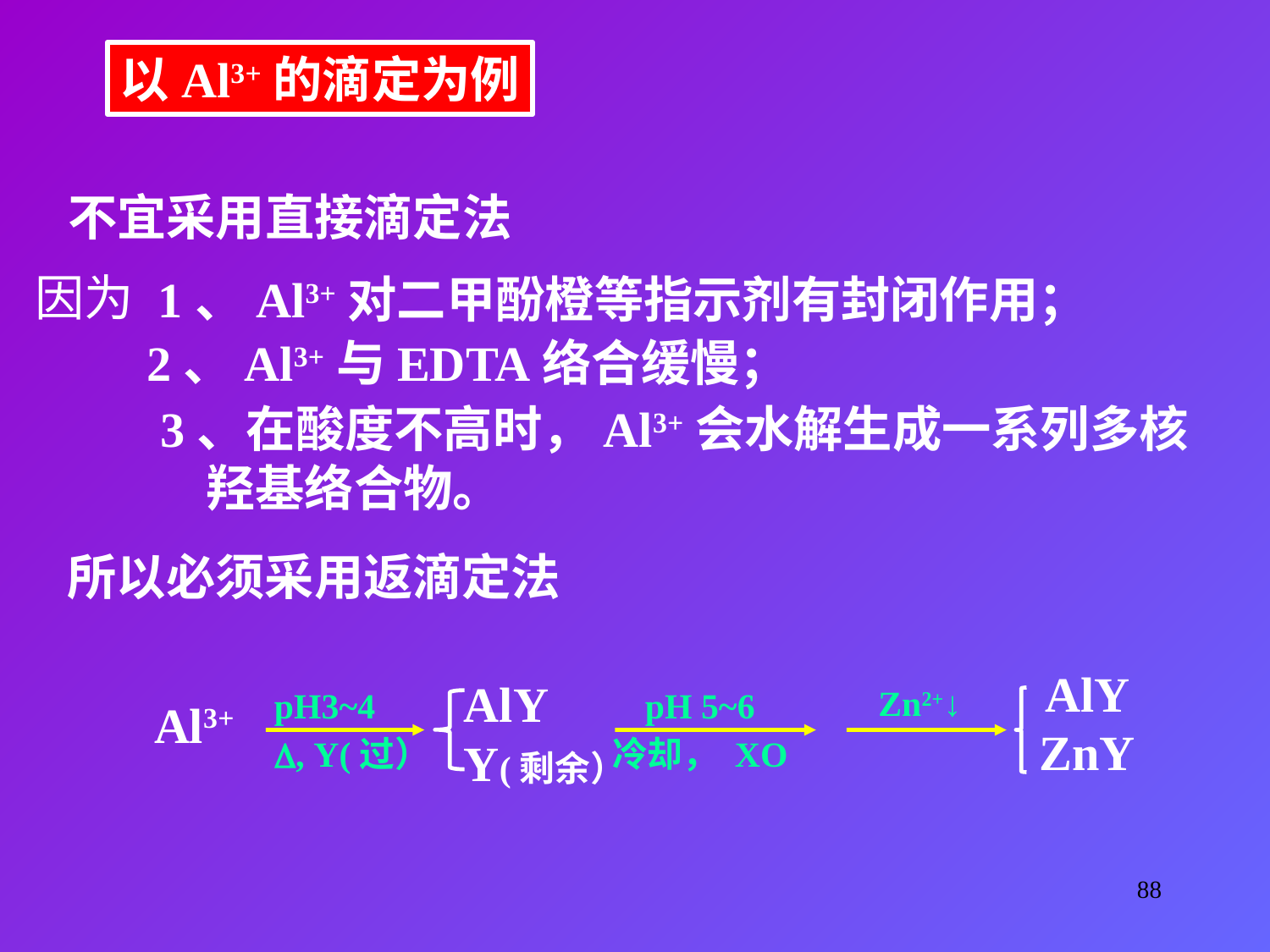

以Al3+的滴定为例
不宜采用直接滴定法
因为
1、Al3+对二甲酚橙等指示剂有封闭作用；
2、Al3+与EDTA络合缓慢；
3、在酸度不高时，Al3+会水解生成一系列多核
   羟基络合物。
所以必须采用返滴定法
AlY
ZnY
AlY
Y(剩余）
pH3~4
Δ, Y(过）
pH 5~6
冷却， XO
Zn2+↓
Al3+

88